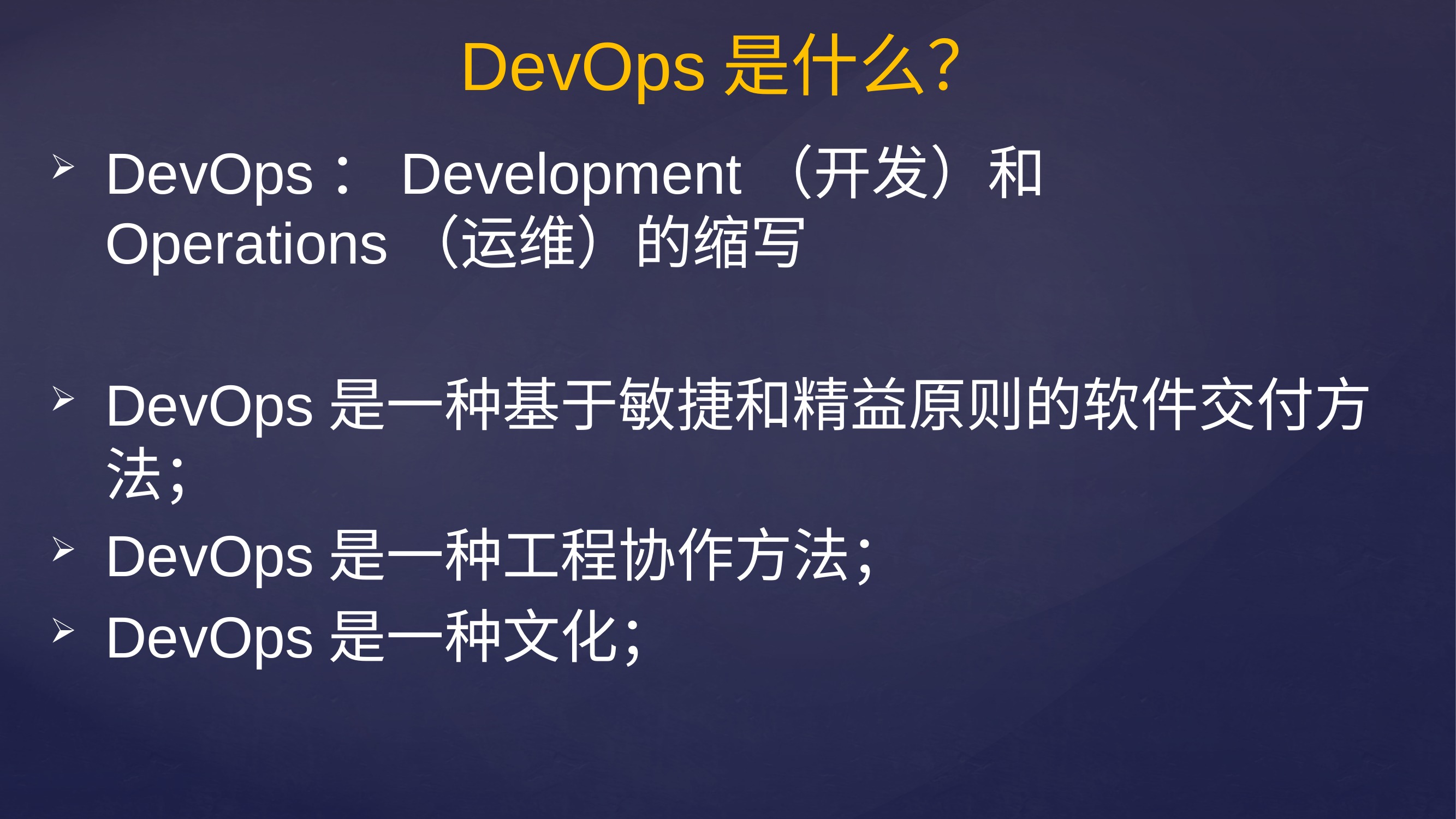

# DevOps是什么？
DevOps：Development（开发）和Operations（运维）的缩写

DevOps是一种基于敏捷和精益原则的软件交付方法；
DevOps是一种工程协作方法；
DevOps是一种文化；